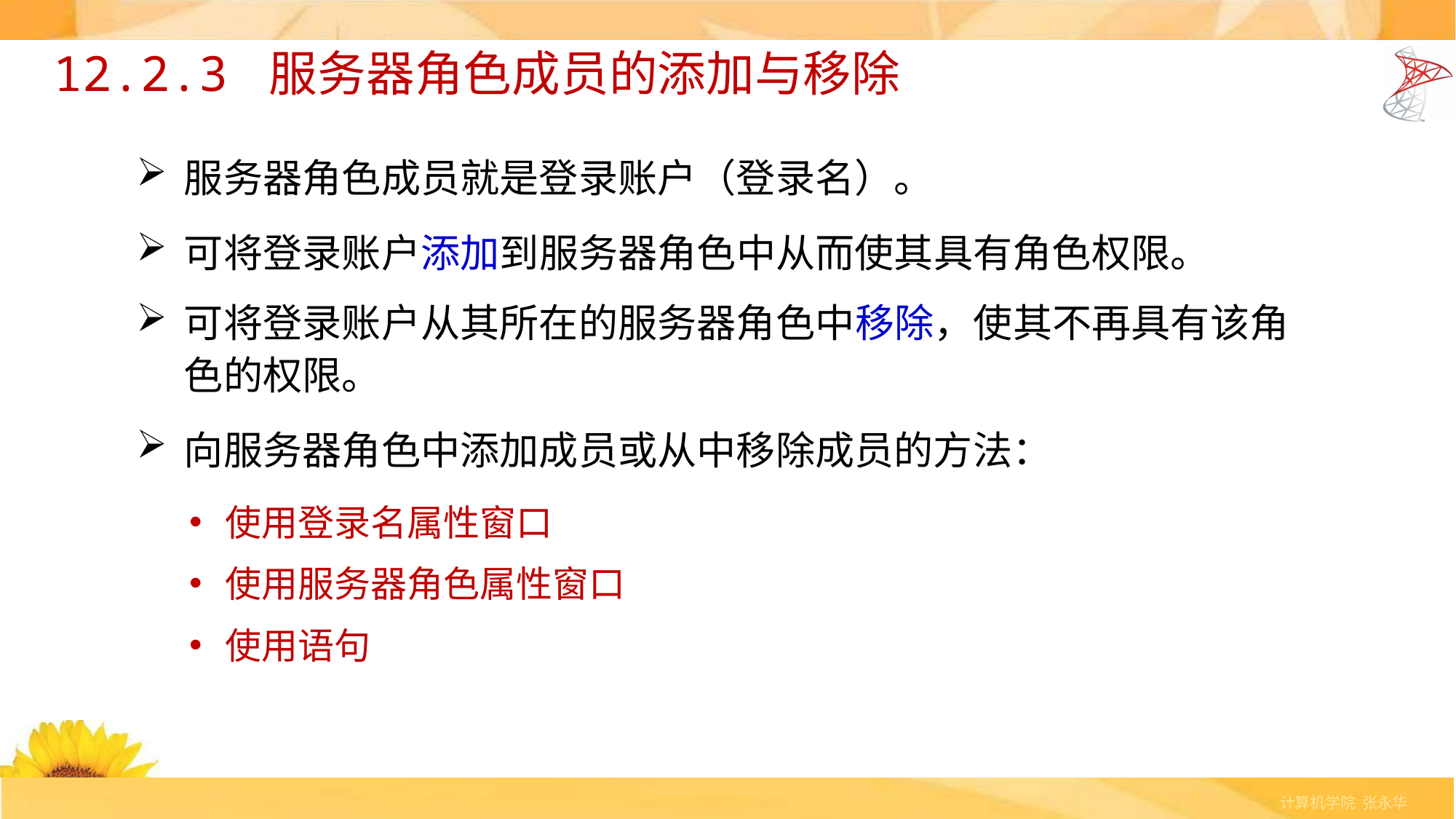

# 12.2.3 服务器角色成员的添加与移除
服务器角色成员就是登录账户（登录名）。
可将登录账户添加到服务器角色中从而使其具有角色权限。
可将登录账户从其所在的服务器角色中移除，使其不再具有该角色的权限。
向服务器角色中添加成员或从中移除成员的方法：
使用登录名属性窗口
使用服务器角色属性窗口
使用语句